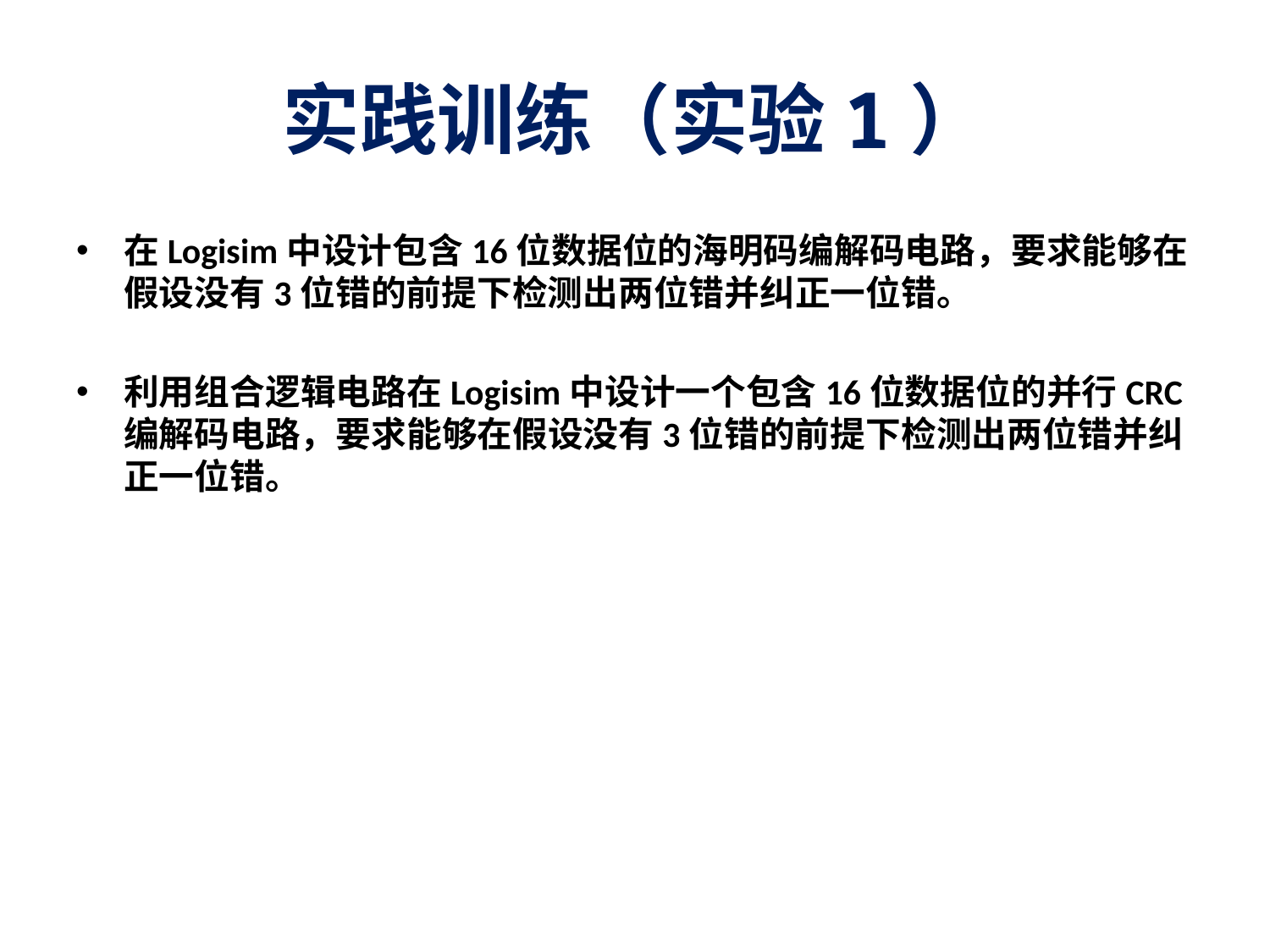

# 实践训练（实验1）
在Logisim中设计包含16位数据位的海明码编解码电路，要求能够在假设没有3位错的前提下检测出两位错并纠正一位错。

利用组合逻辑电路在Logisim中设计一个包含16位数据位的并行CRC编解码电路，要求能够在假设没有3位错的前提下检测出两位错并纠正一位错。